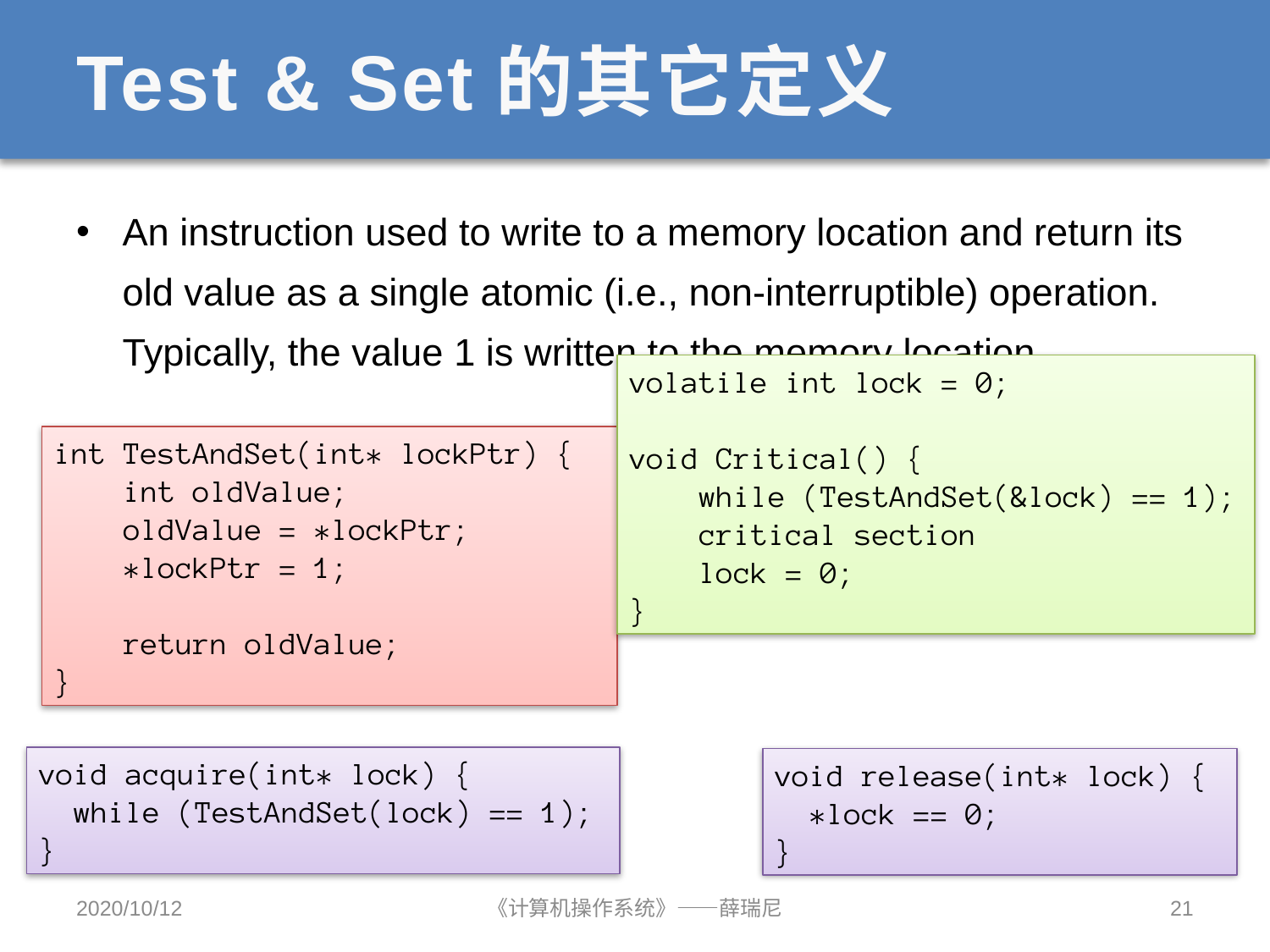

# Test & Set的其它定义
An instruction used to write to a memory location and return its old value as a single atomic (i.e., non-interruptible) operation. Typically, the value 1 is written to the memory location.
volatile int lock = 0;

void Critical() {
    while (TestAndSet(&lock) == 1);
    critical section
    lock = 0;
}
int TestAndSet(int* lockPtr) {
    int oldValue;
    oldValue = *lockPtr;
    *lockPtr = 1;
    return oldValue;
}
void acquire(int* lock) {
  while (TestAndSet(lock) == 1);
}
void release(int* lock) {
  *lock == 0;
}
2020/10/12
《计算机操作系统》——薛瑞尼
21